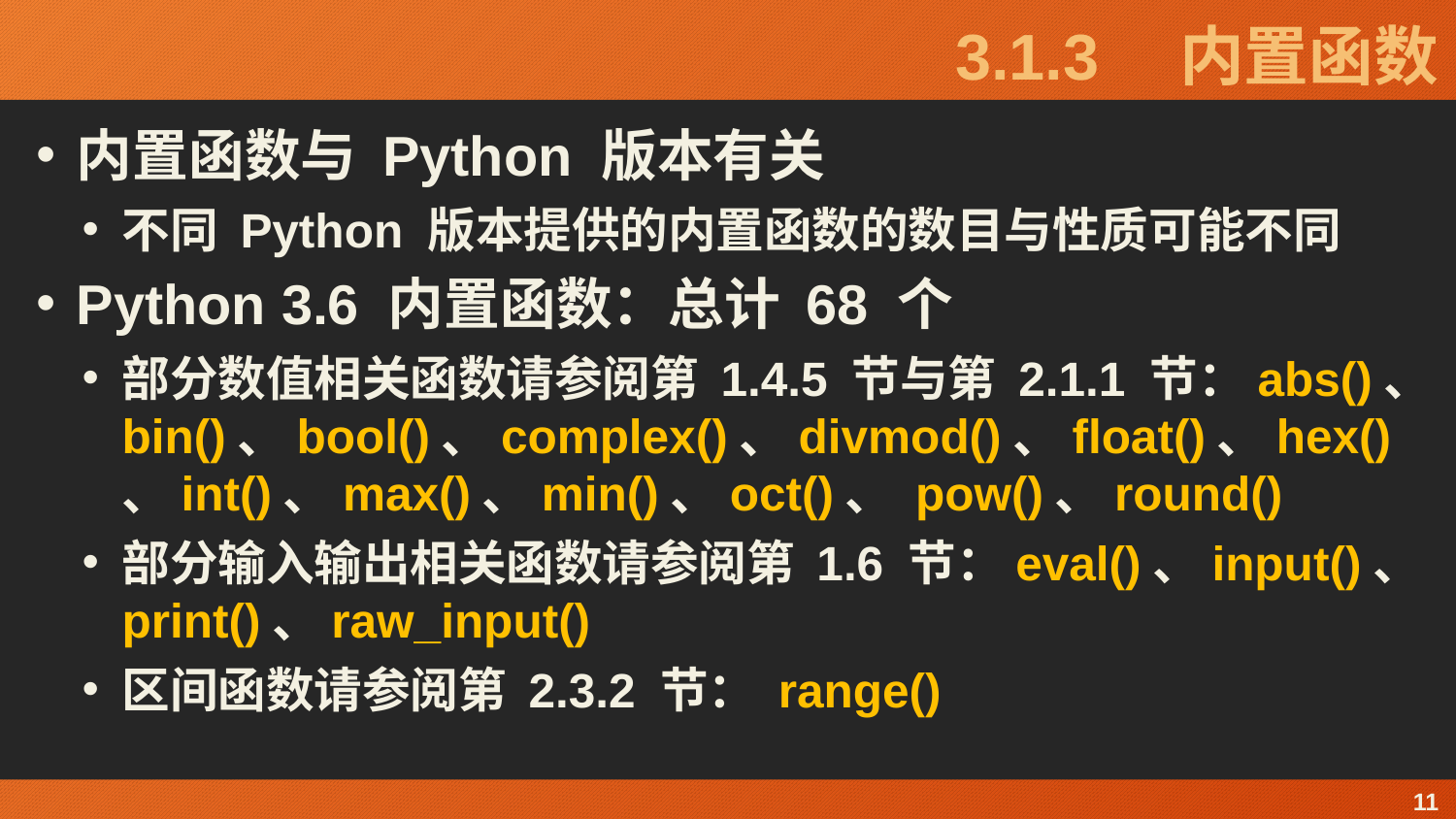

# 3.1.3　内置函数
内置函数与 Python 版本有关
不同 Python 版本提供的内置函数的数目与性质可能不同
Python 3.6 内置函数：总计 68 个
部分数值相关函数请参阅第 1.4.5 节与第 2.1.1 节：abs()、bin()、bool()、complex()、divmod()、float()、hex()、int()、max()、min()、oct()、 pow()、round()
部分输入输出相关函数请参阅第 1.6 节：eval()、input()、print()、raw_input()
区间函数请参阅第 2.3.2 节： range()
11